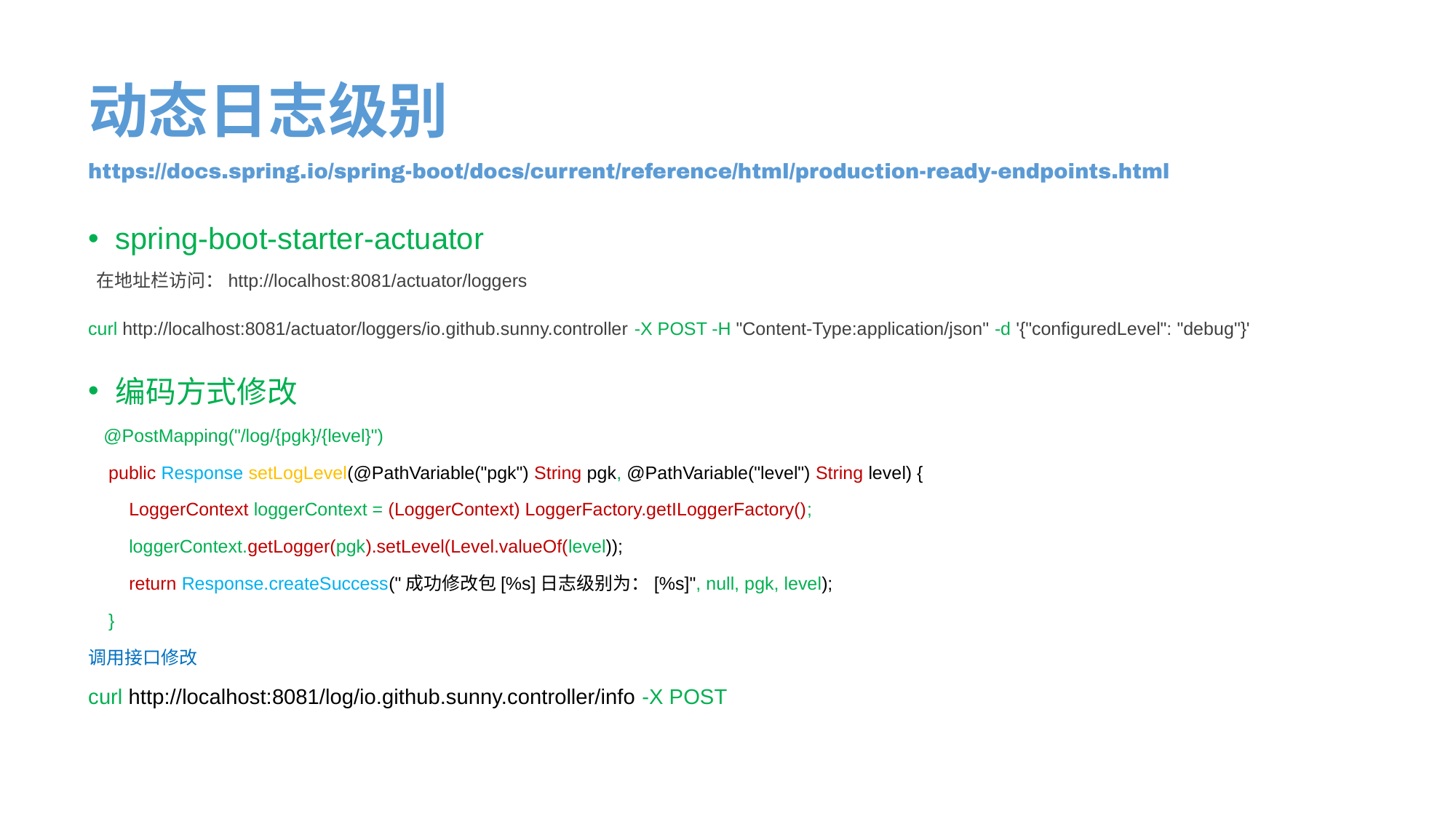

# 动态日志级别 https://docs.spring.io/spring-boot/docs/current/reference/html/production-ready-endpoints.html
spring-boot-starter-actuator
 在地址栏访问：http://localhost:8081/actuator/loggers
curl http://localhost:8081/actuator/loggers/io.github.sunny.controller -X POST -H "Content-Type:application/json" -d '{"configuredLevel": "debug"}'
编码方式修改
   @PostMapping("/log/{pgk}/{level}")
    public Response setLogLevel(@PathVariable("pgk") String pgk, @PathVariable("level") String level) {
        LoggerContext loggerContext = (LoggerContext) LoggerFactory.getILoggerFactory();
        loggerContext.getLogger(pgk).setLevel(Level.valueOf(level));
        return Response.createSuccess("成功修改包[%s]日志级别为：[%s]", null, pgk, level);
    }
调用接口修改
curl http://localhost:8081/log/io.github.sunny.controller/info -X POST